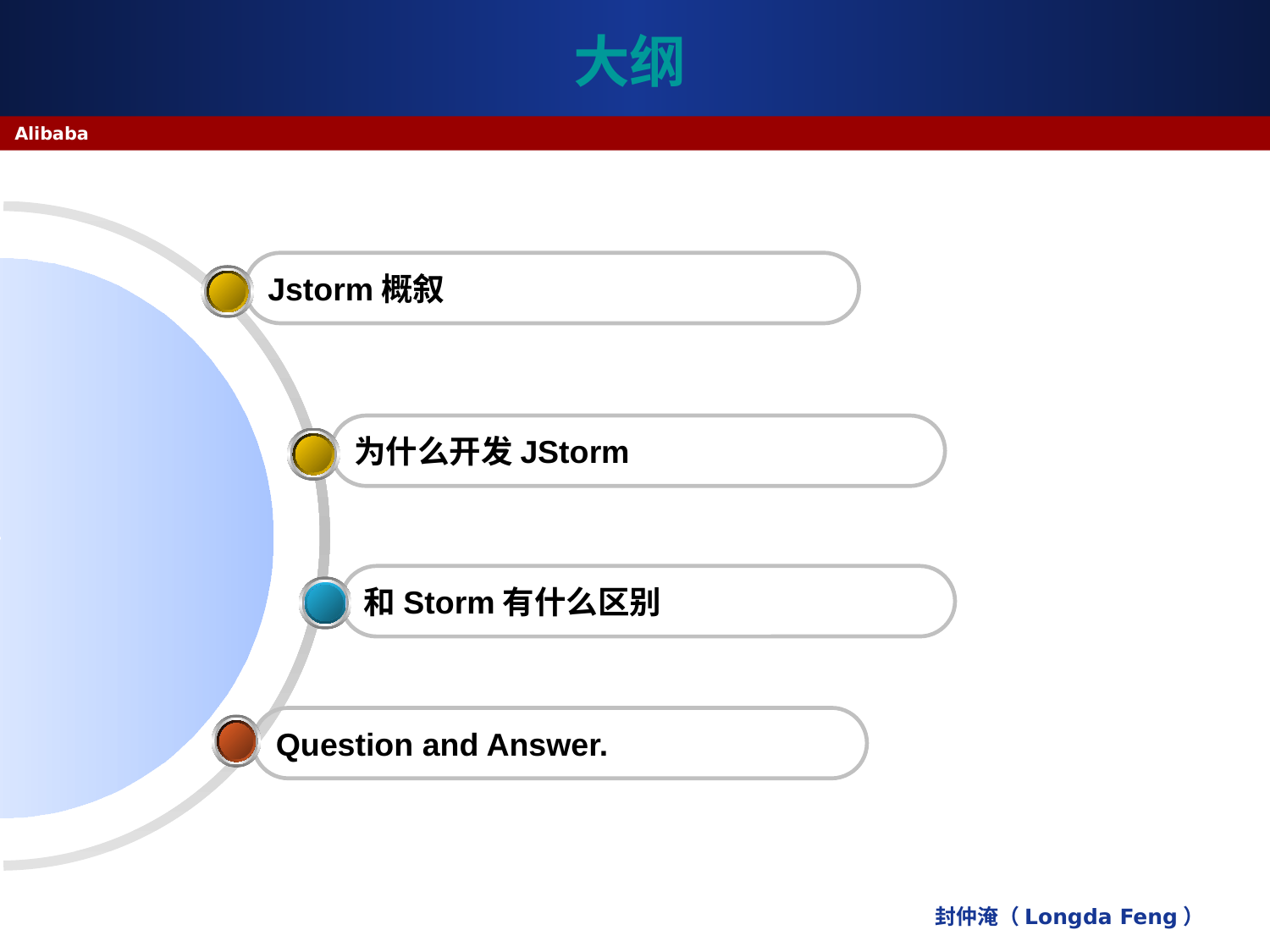

# 大纲

Alibaba

Jstorm概叙

为什么开发JStorm

和Storm有什么区别

Question and Answer.

封仲淹（Longda Feng）